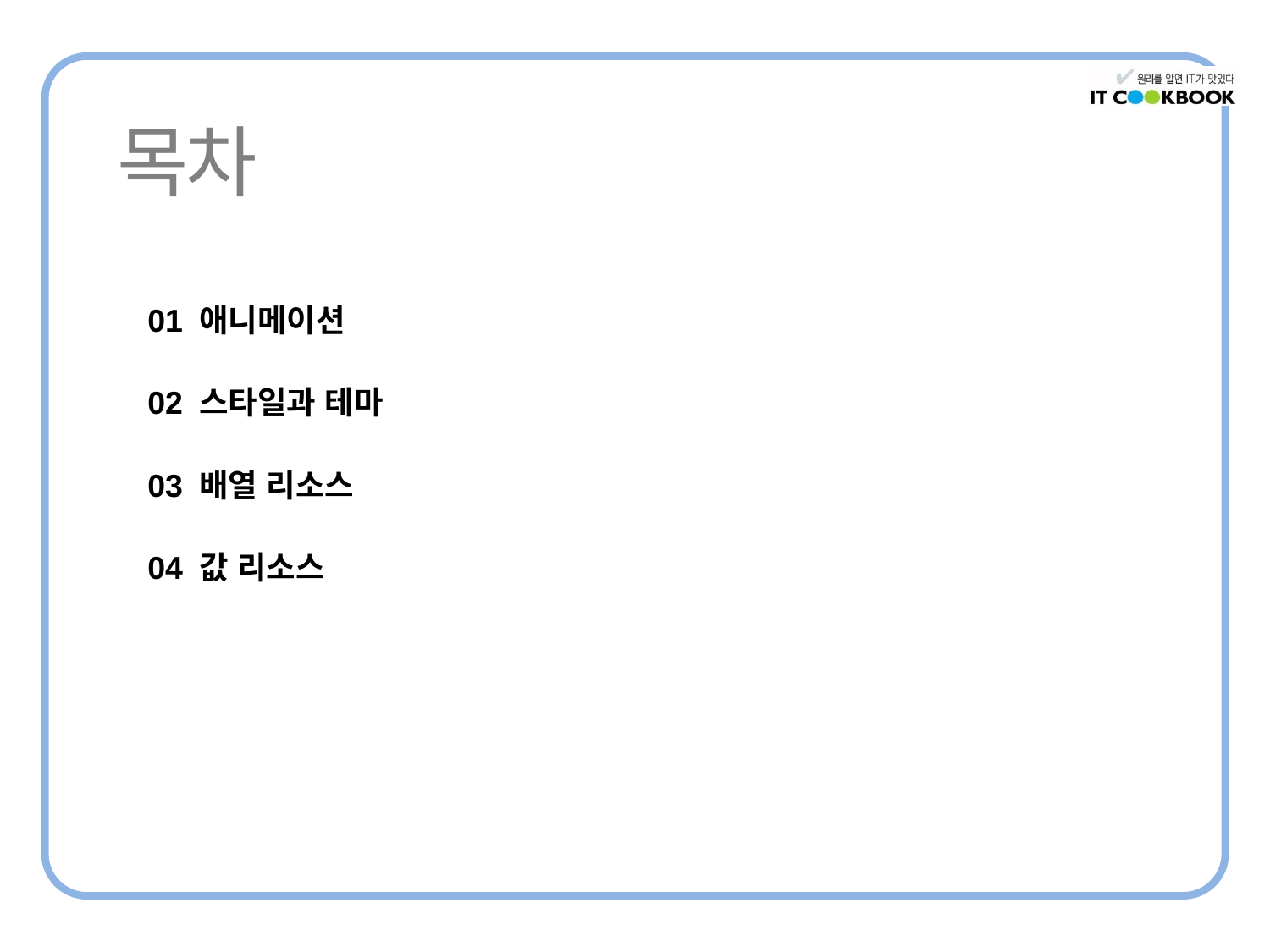

01 애니메이션
02 스타일과 테마
03 배열 리소스
04 값 리소스